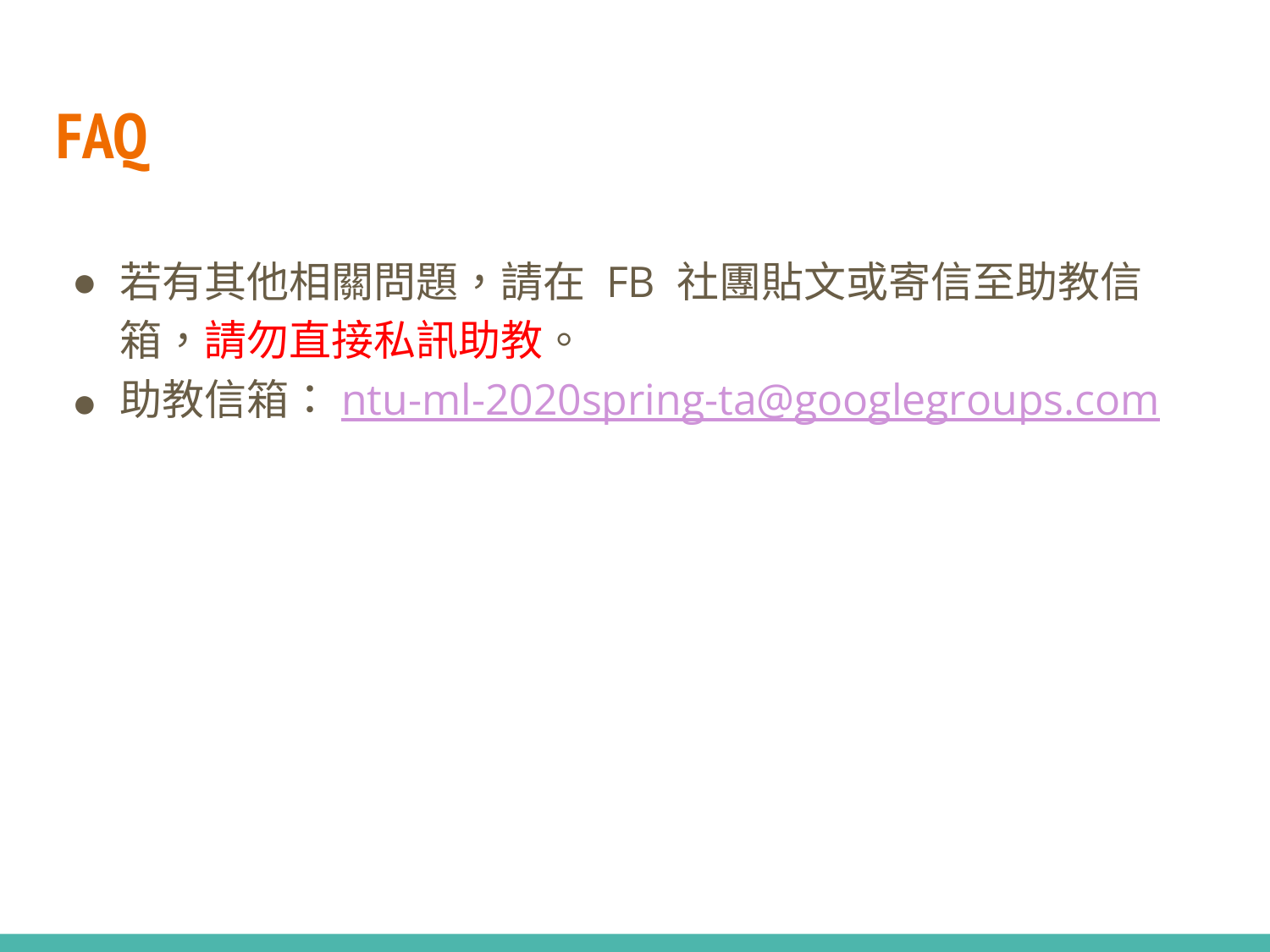

# FAQ
若有其他相關問題，請在 FB 社團貼文或寄信至助教信箱，請勿直接私訊助教。
助教信箱：ntu-ml-2020spring-ta@googlegroups.com